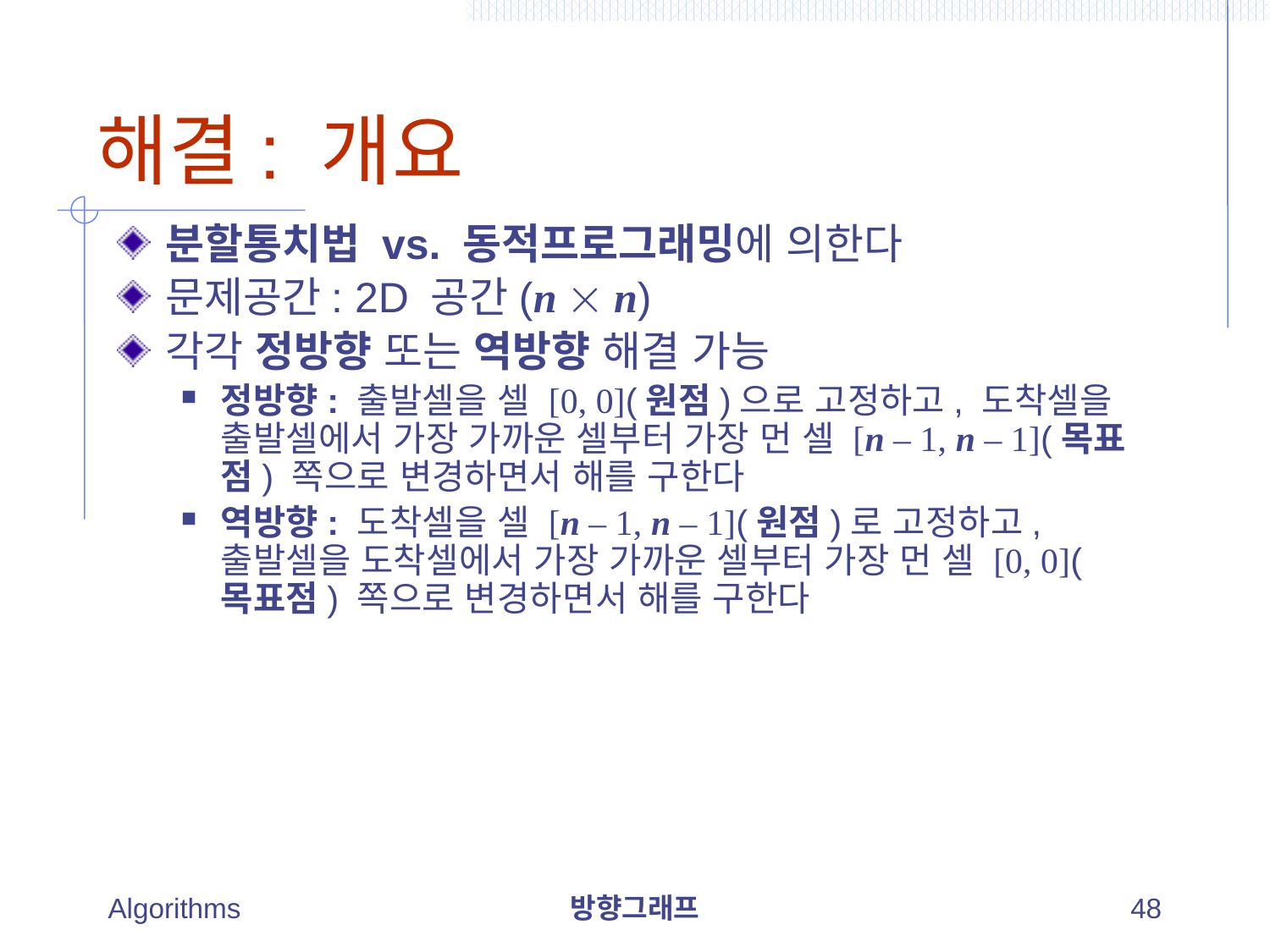

# 해결: 개요
분할통치법 vs. 동적프로그래밍에 의한다
문제공간: 2D 공간(n × n)
각각 정방향 또는 역방향 해결 가능
정방향: 출발셀을 셀 [0, 0](원점)으로 고정하고, 도착셀을 출발셀에서 가장 가까운 셀부터 가장 먼 셀 [n – 1, n – 1](목표점) 쪽으로 변경하면서 해를 구한다
역방향: 도착셀을 셀 [n – 1, n – 1](원점)로 고정하고, 출발셀을 도착셀에서 가장 가까운 셀부터 가장 먼 셀 [0, 0](목표점) 쪽으로 변경하면서 해를 구한다
Algorithms
방향그래프
48